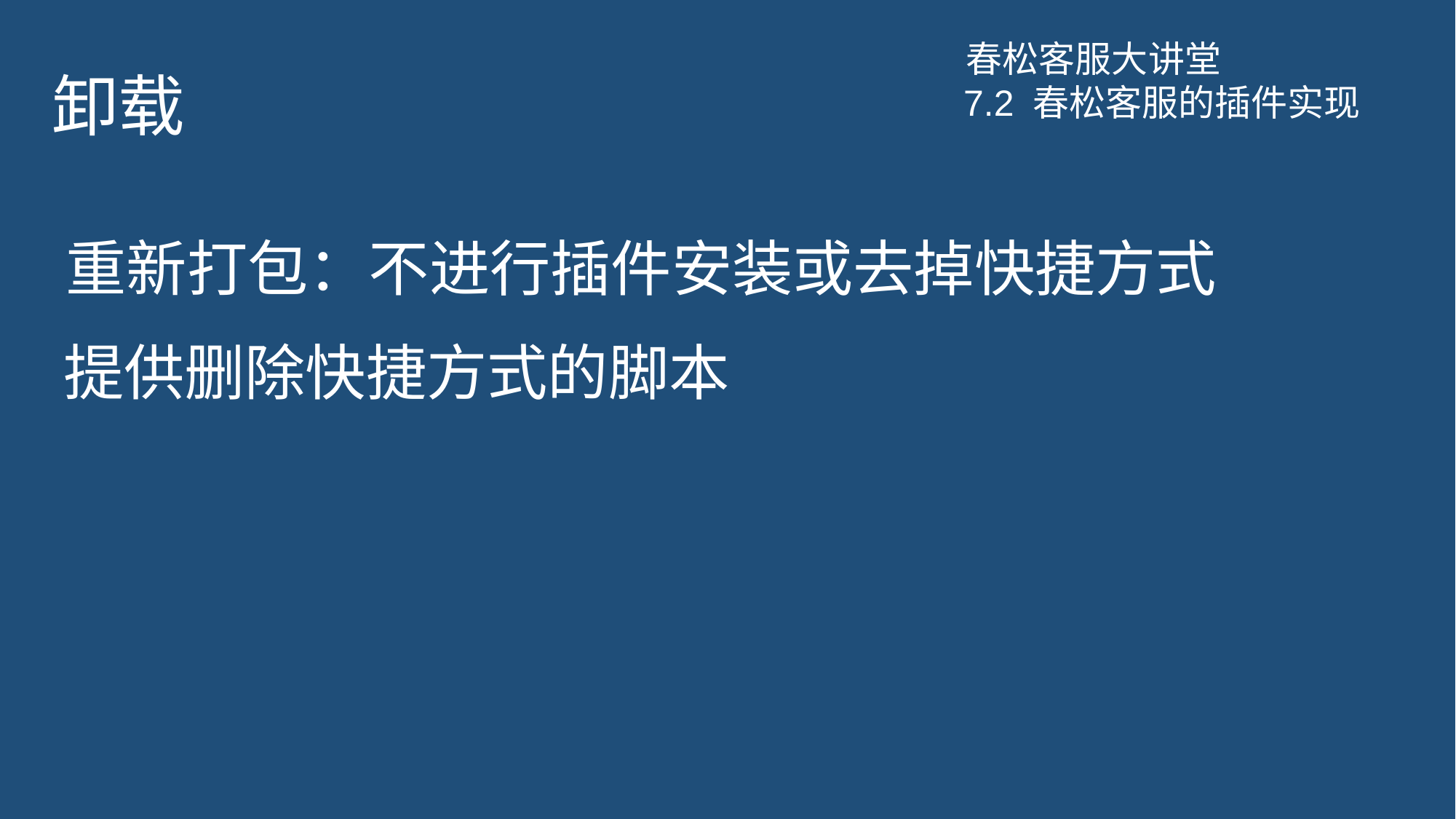

# 卸载
春松客服大讲堂
7.2 春松客服的插件实现
重新打包：不进行插件安装或去掉快捷方式
提供删除快捷方式的脚本